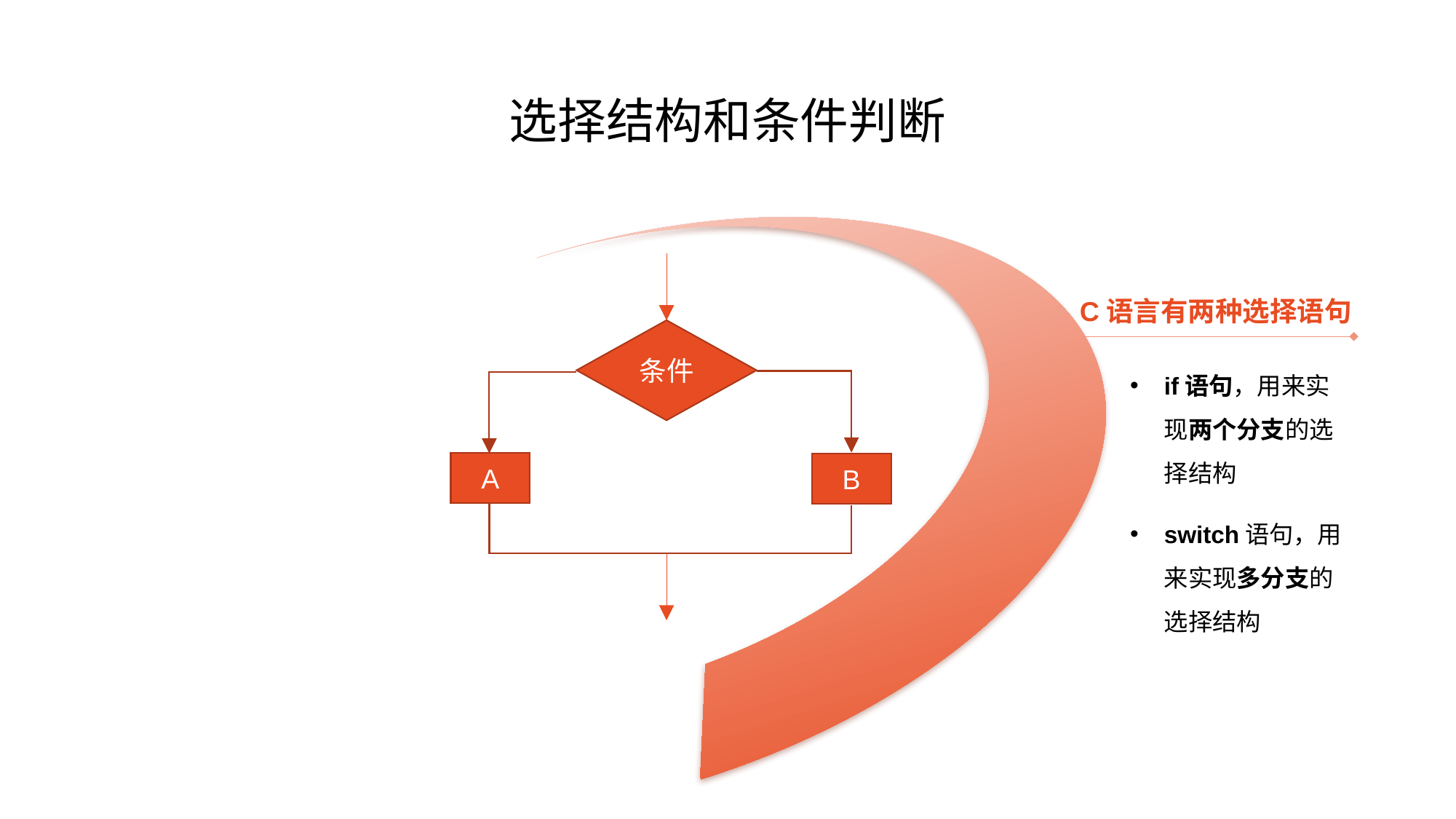

# 选择结构和条件判断

条件

A
B

C语言有两种选择语句
if语句，用来实现两个分支的选择结构
switch语句，用来实现多分支的选择结构